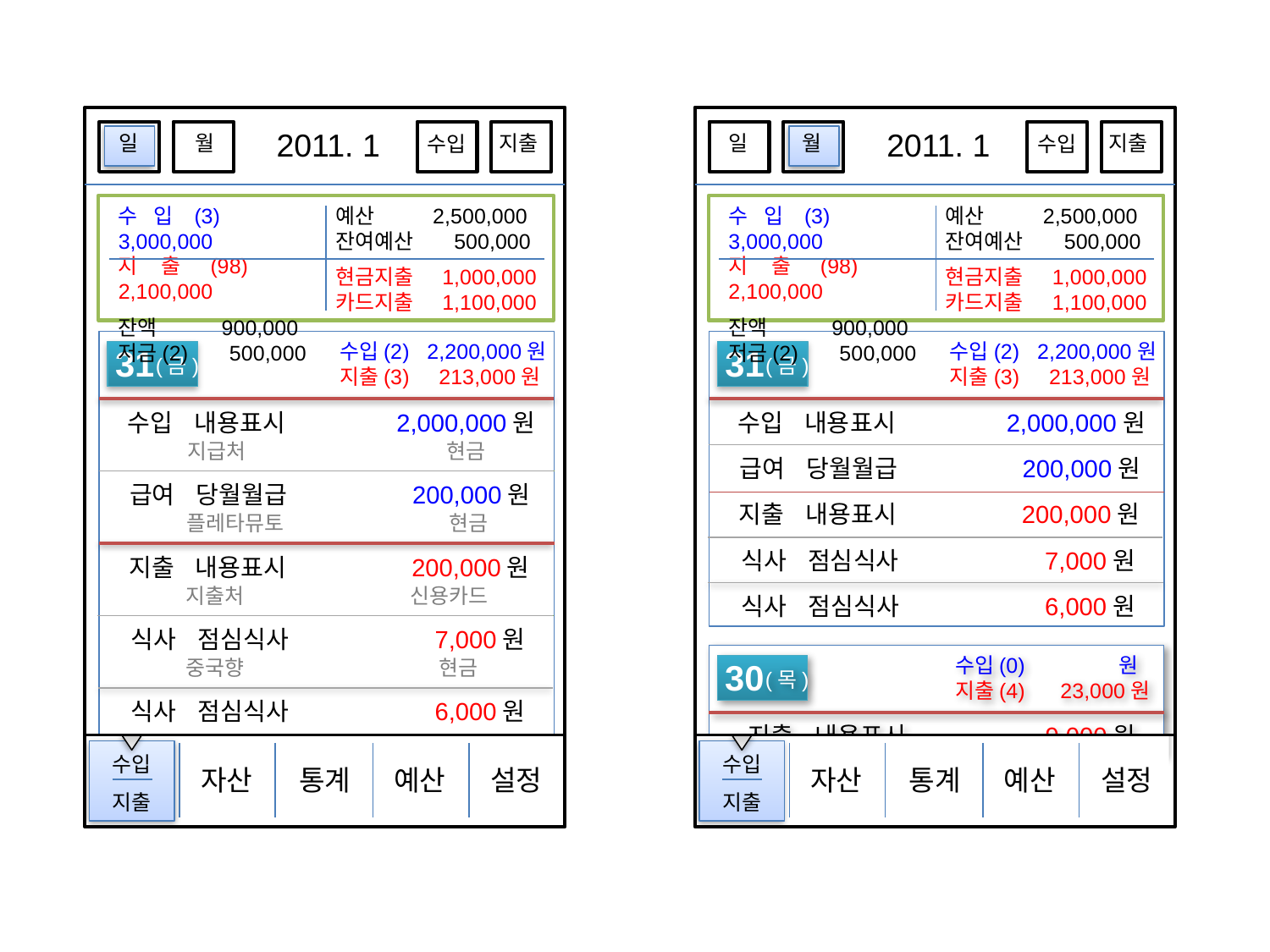

2011. 1

지출
수입

일
월

수입(3)     3,000,000
지출(98)   2,100,000

잔액          900,000
저금(2)       500,000
예산         2,500,000
잔여예산      500,000

현금지출    1,000,000
카드지출    1,100,000

수입(2)   2,200,000원
지출(3)     213,000원
31
(금)
수입   내용표시               2,000,000원
지급처                                  현금
급여   당월월급                 200,000원
플레타뮤토                            현금
지출   내용표시                 200,000원
지출처                            신용카드
식사   점심식사                    7,000원
중국향                                 현금
식사   점심식사                    6,000원
수입
지출

자산
통계
예산
설정

2011. 1

지출
수입

일
월

수입(3)     3,000,000
지출(98)   2,100,000

잔액          900,000
저금(2)       500,000
예산         2,500,000
잔여예산      500,000

현금지출    1,000,000
카드지출    1,100,000

수입(2)   2,200,000원
지출(3)     213,000원
31
(금)
수입   내용표시               2,000,000원
급여   당월월급                 200,000원
지출   내용표시                 200,000원
식사   점심식사                    7,000원
식사   점심식사                    6,000원

수입(0)               원
지출(4)      23,000원
30
(목)
지출   내용표시                   9,000원
수입
지출

자산
통계
예산
설정